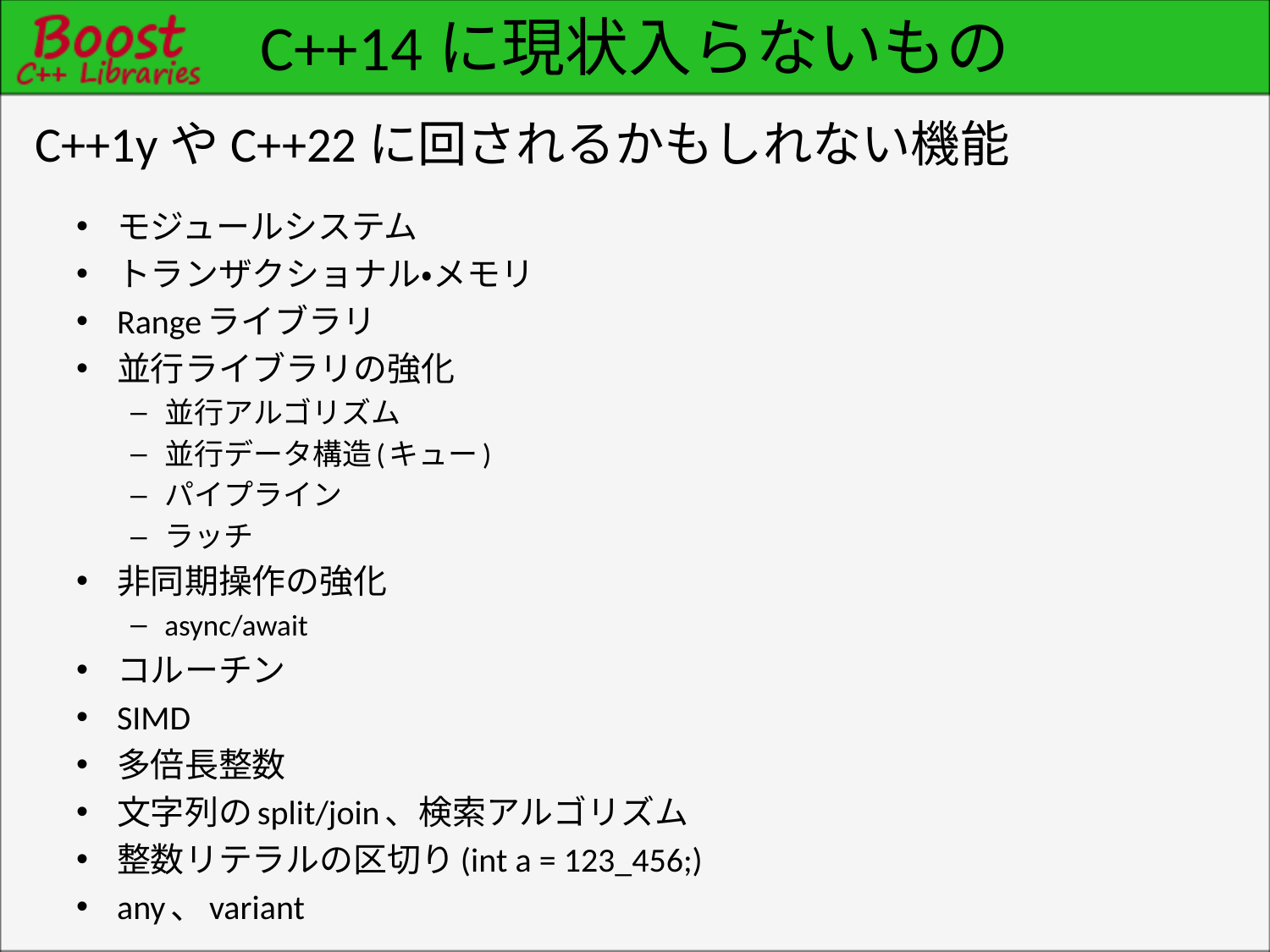

# C++14に現状入らないもの
C++1yやC++22に回されるかもしれない機能
モジュールシステム
トランザクショナル・メモリ
Rangeライブラリ
並行ライブラリの強化
並行アルゴリズム
並行データ構造(キュー)
パイプライン
ラッチ
非同期操作の強化
async/await
コルーチン
SIMD
多倍長整数
文字列のsplit/join、検索アルゴリズム
整数リテラルの区切り(int a = 123_456;)
any、variant